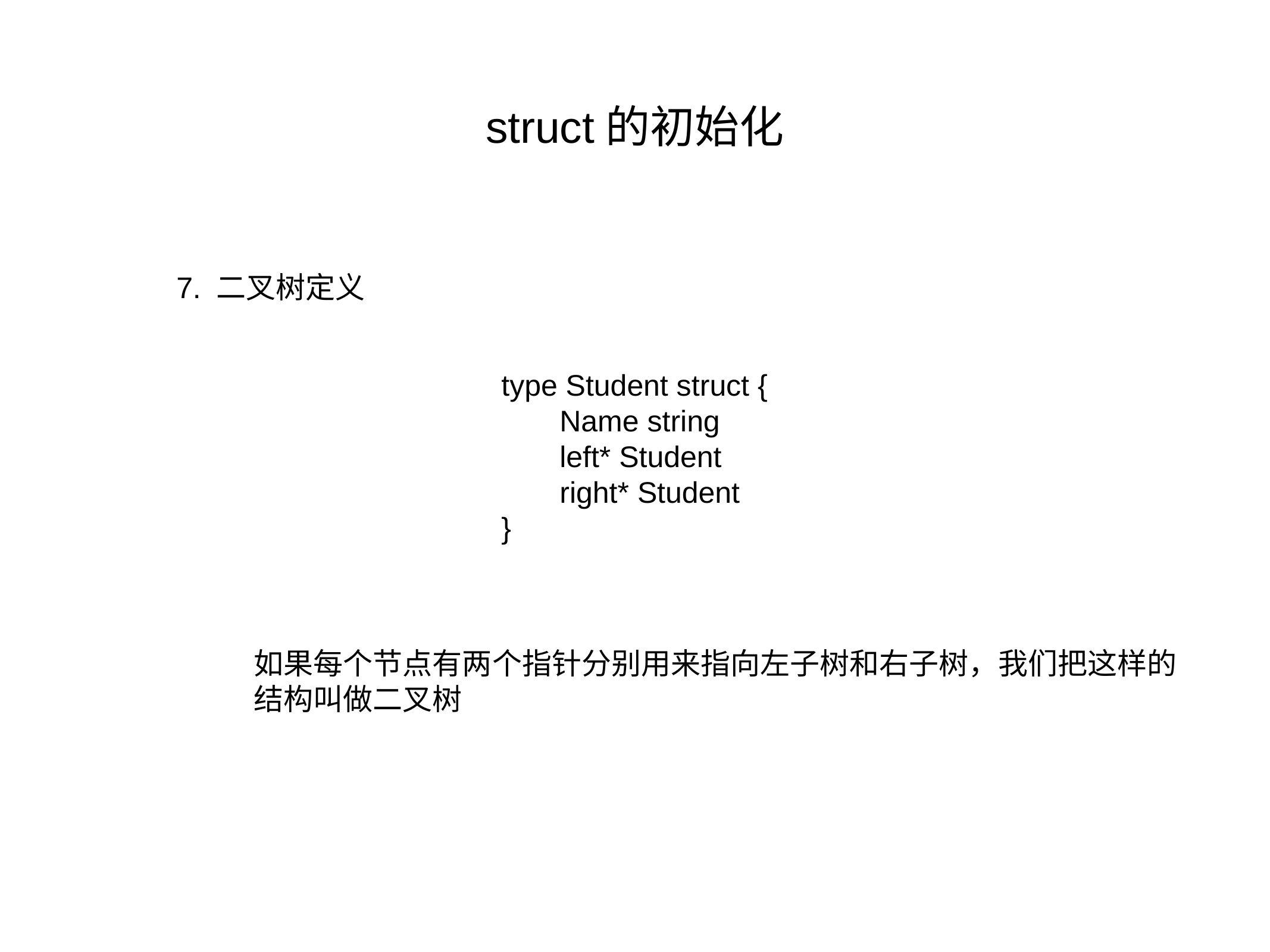

struct的初始化
7. 二叉树定义
type Student struct {
       Name string
       left* Student
       right* Student
}
如果每个节点有两个指针分别用来指向左子树和右子树，我们把这样的
结构叫做二叉树